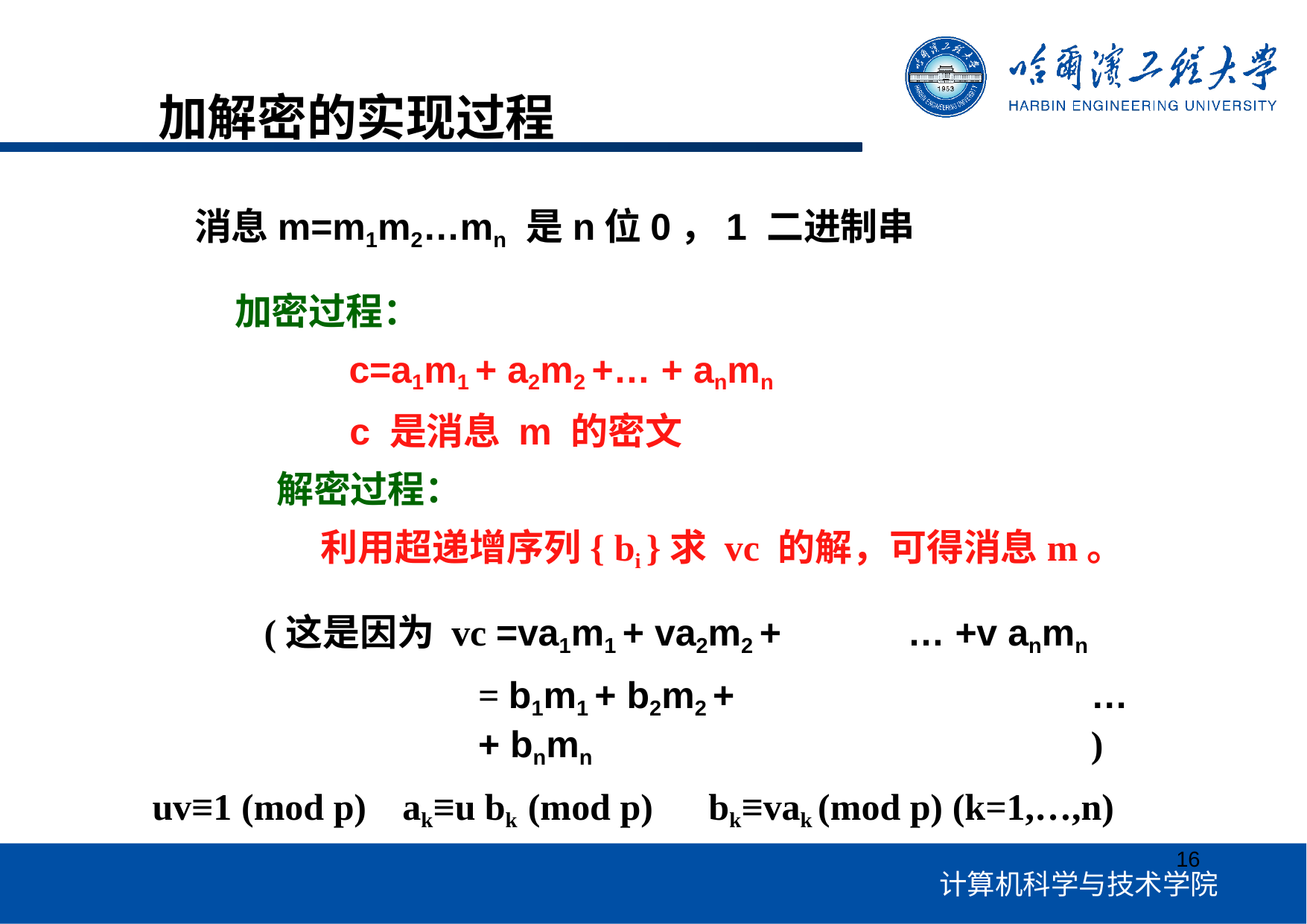

# 加解密的实现过程
消息m=m1m2…mn 是n位0，1 二进制串
     加密过程：
       c=a1m1 + a2m2 +… + anmn
       c 是消息 m 的密文
解密过程：
   利用超递增序列{ bi }求 vc 的解，可得消息m。
(这是因为 vc =va1m1 + va2m2 +	… +v anmn
= b1m1 + b2m2 +	… + bnmn	)
uv≡1 (mod p)	ak≡u bk (mod p)	bk≡vak (mod p) (k=1,…,n)
16